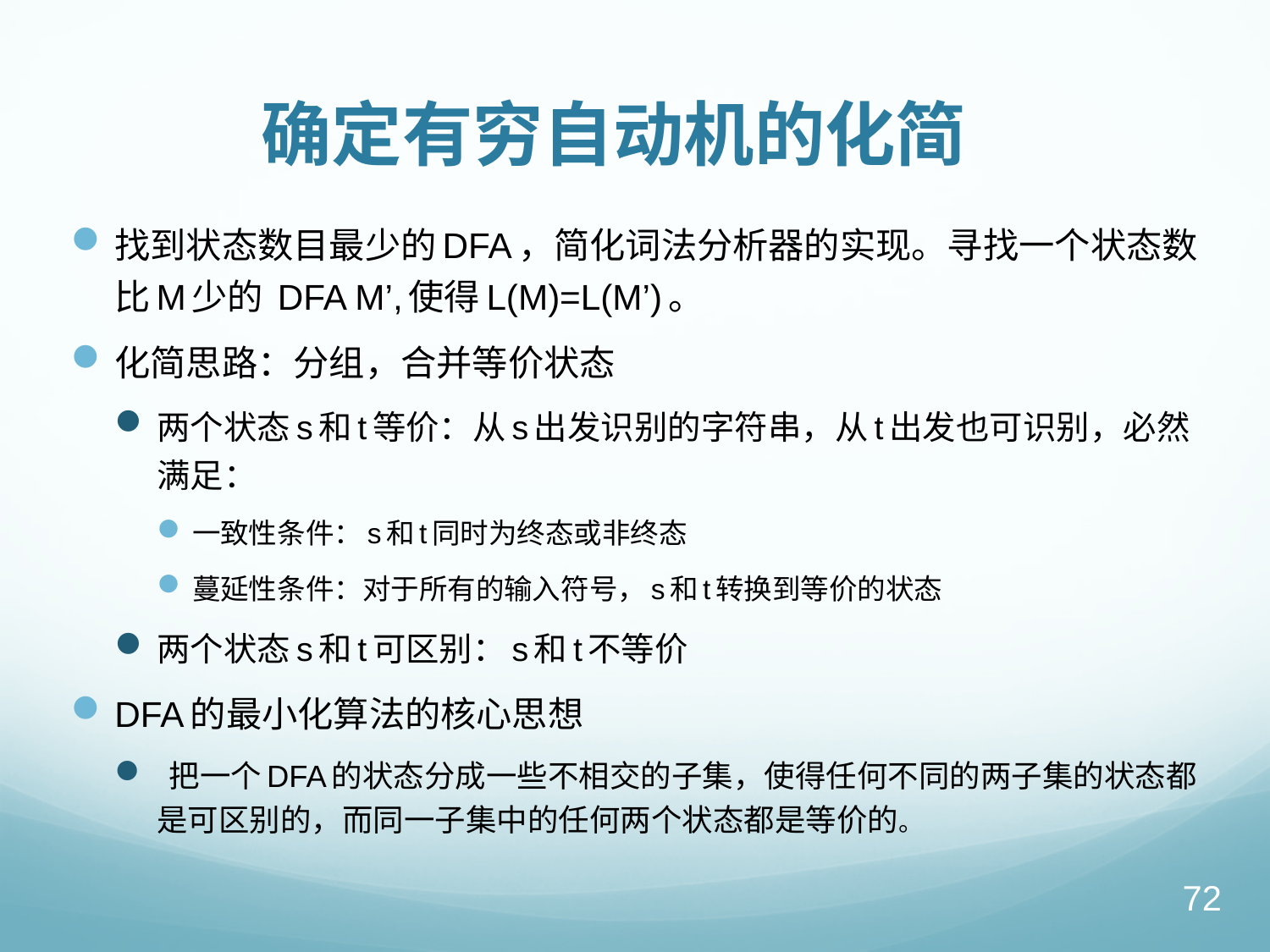

# 确定有穷自动机的化简
找到状态数目最少的DFA，简化词法分析器的实现。寻找一个状态数比M少的 DFA M’,使得L(M)=L(M’)。
化简思路：分组，合并等价状态
两个状态s和t等价：从s出发识别的字符串，从t出发也可识别，必然满足：
一致性条件：s和t同时为终态或非终态
蔓延性条件：对于所有的输入符号，s和t转换到等价的状态
两个状态s和t可区别：s和t不等价
DFA的最小化算法的核心思想
 把一个DFA的状态分成一些不相交的子集，使得任何不同的两子集的状态都是可区别的，而同一子集中的任何两个状态都是等价的。
72